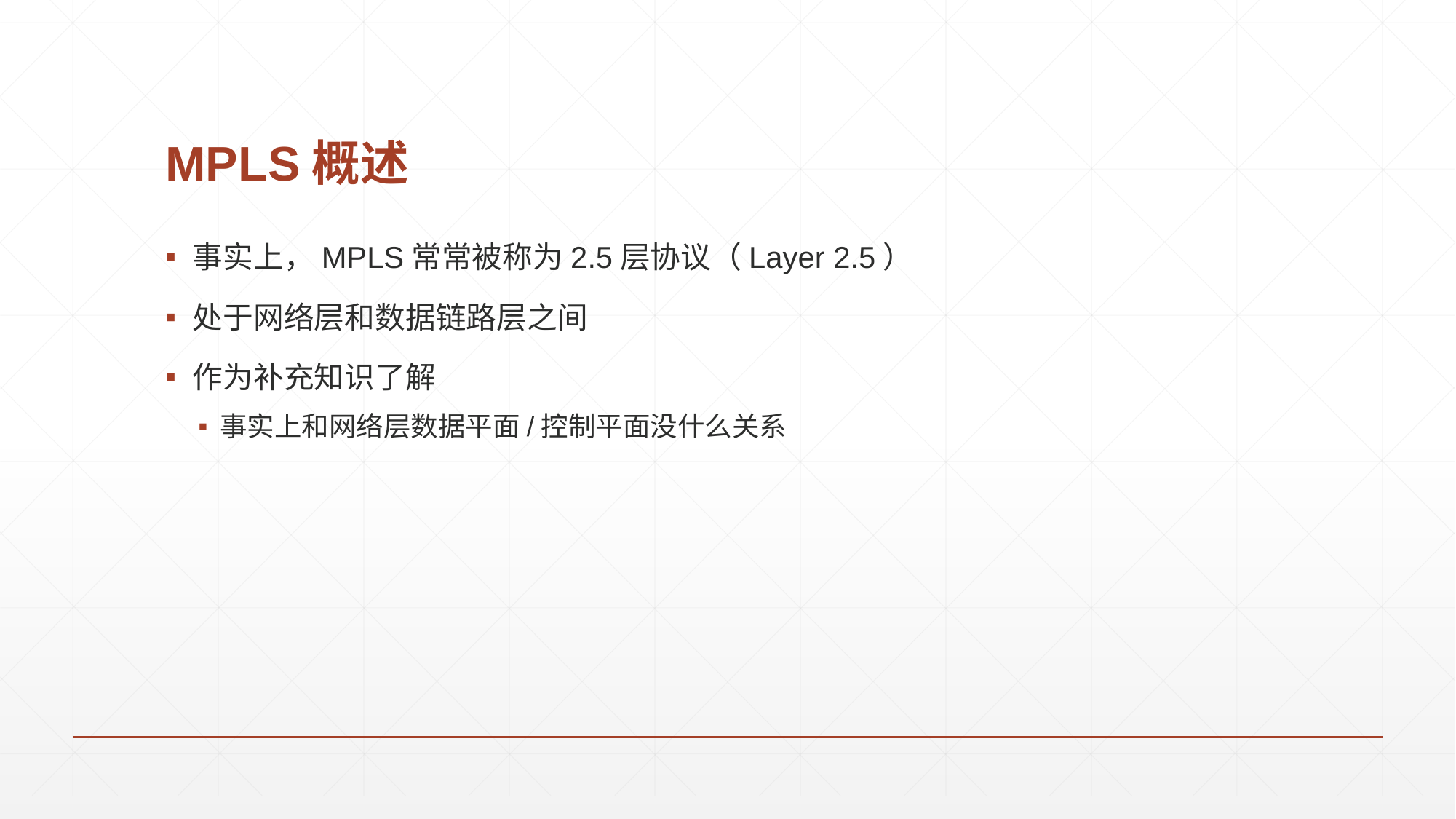

# MPLS概述
事实上，MPLS常常被称为2.5层协议（Layer 2.5）
处于网络层和数据链路层之间
作为补充知识了解
事实上和网络层数据平面/控制平面没什么关系